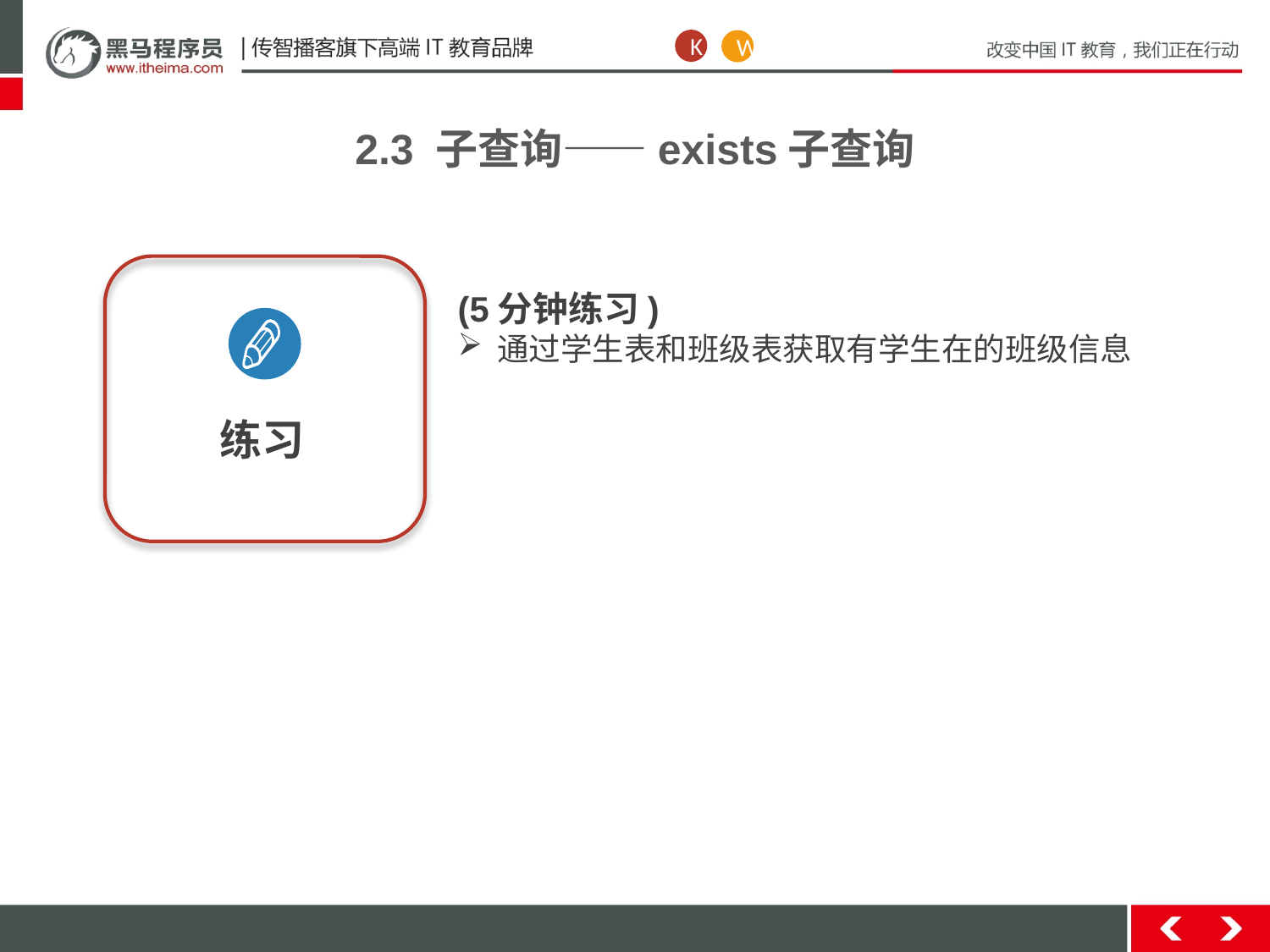

K
W
2.3 子查询——exists子查询

练习
(5分钟练习)
通过学生表和班级表获取有学生在的班级信息